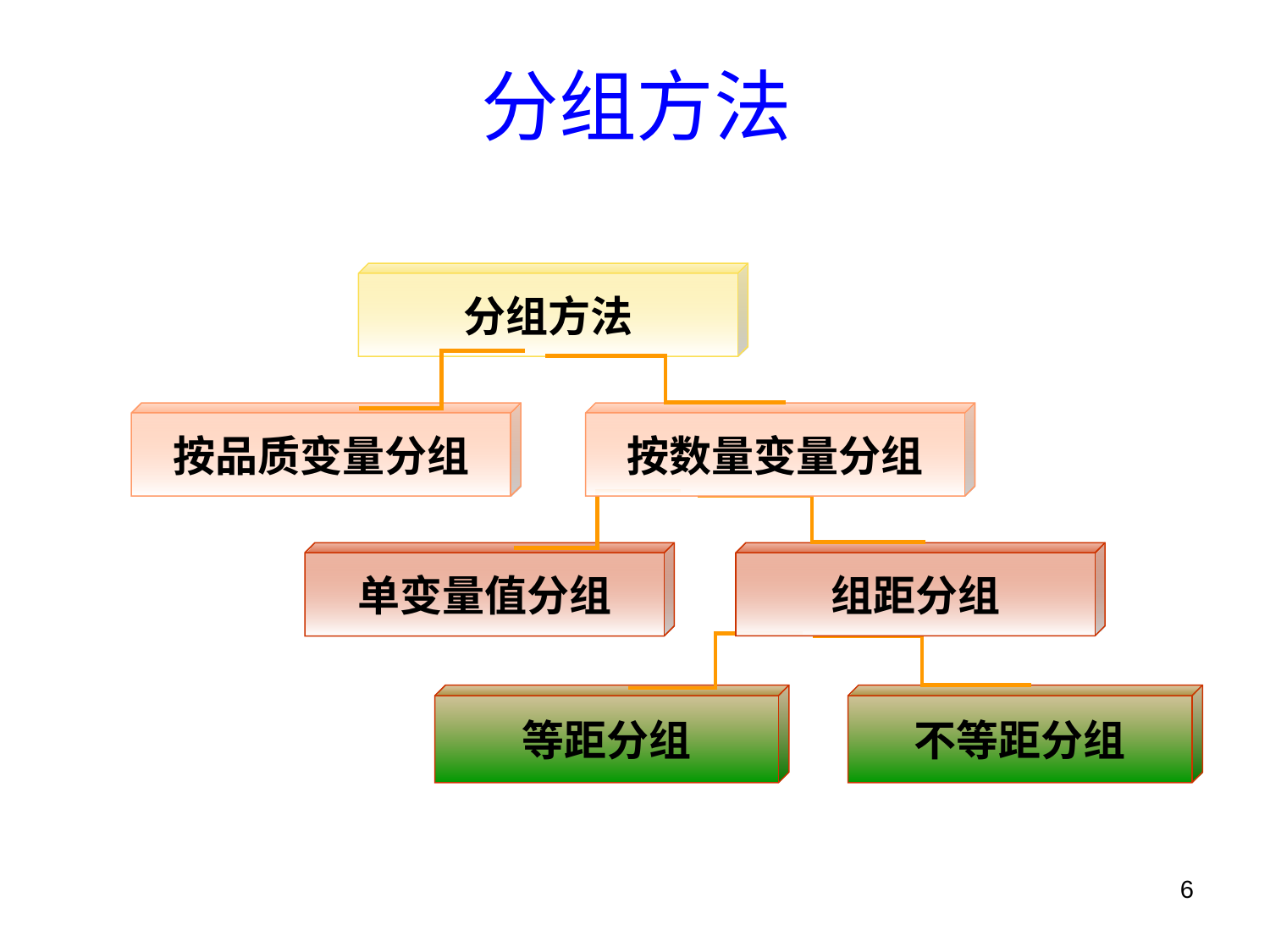

# 分组方法
分组方法
按品质变量分组
按数量变量分组
单变量值分组
组距分组
等距分组
不等距分组
6